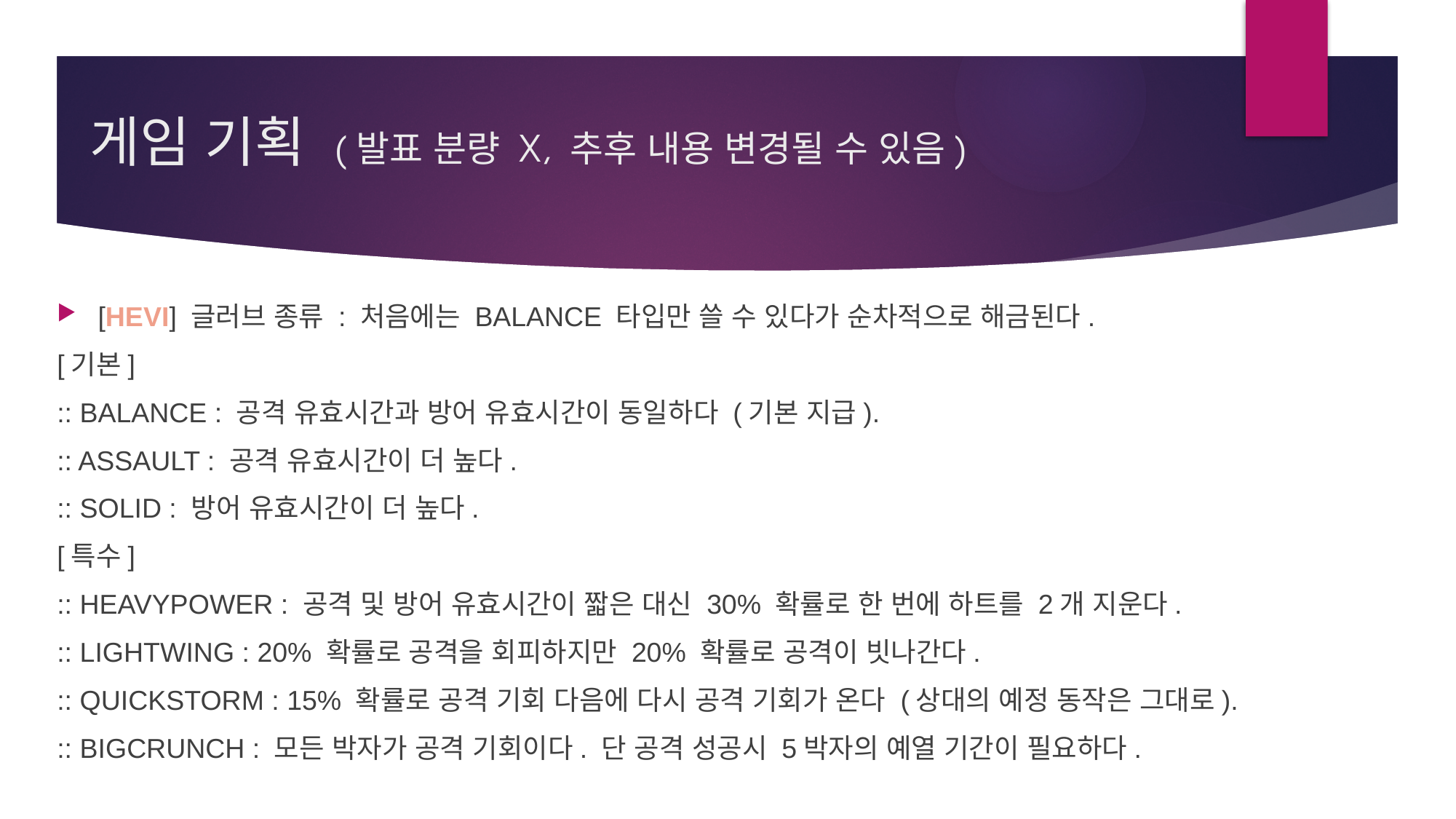

게임 기획 (발표 분량 X, 추후 내용 변경될 수 있음)
[HEVI] 글러브 종류 : 처음에는 BALANCE 타입만 쓸 수 있다가 순차적으로 해금된다.
[기본]
:: BALANCE : 공격 유효시간과 방어 유효시간이 동일하다 (기본 지급).
:: ASSAULT : 공격 유효시간이 더 높다.
:: SOLID : 방어 유효시간이 더 높다.
[특수]
:: HEAVYPOWER : 공격 및 방어 유효시간이 짧은 대신 30% 확률로 한 번에 하트를 2개 지운다.
:: LIGHTWING : 20% 확률로 공격을 회피하지만 20% 확률로 공격이 빗나간다.
:: QUICKSTORM : 15% 확률로 공격 기회 다음에 다시 공격 기회가 온다 (상대의 예정 동작은 그대로).
:: BIGCRUNCH : 모든 박자가 공격 기회이다. 단 공격 성공시 5박자의 예열 기간이 필요하다.